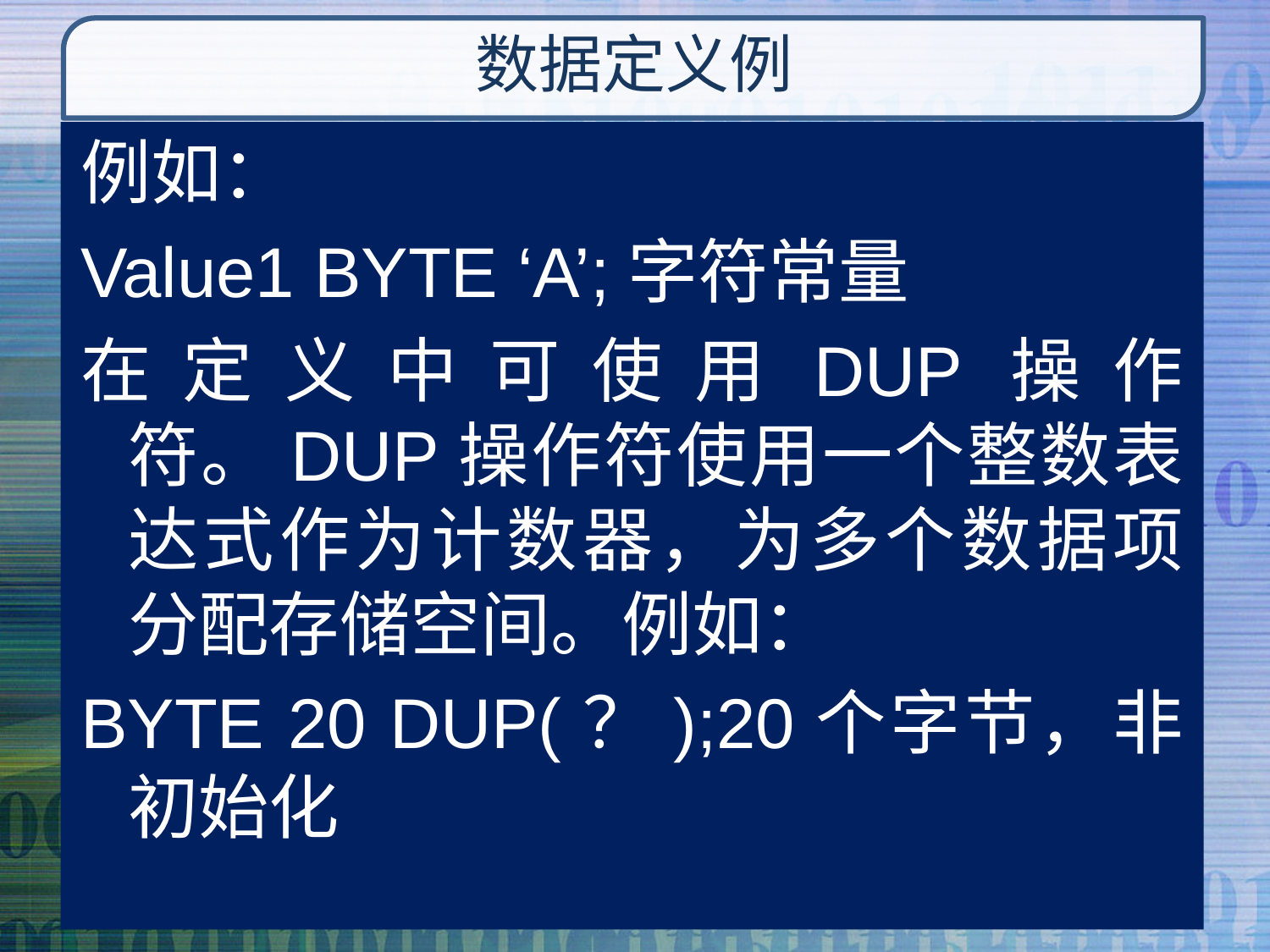

# 数据定义例
例如：
Value1 BYTE ‘A’;字符常量
在定义中可使用DUP操作符。DUP操作符使用一个整数表达式作为计数器，为多个数据项分配存储空间。例如：
BYTE 20 DUP(？);20个字节，非初始化